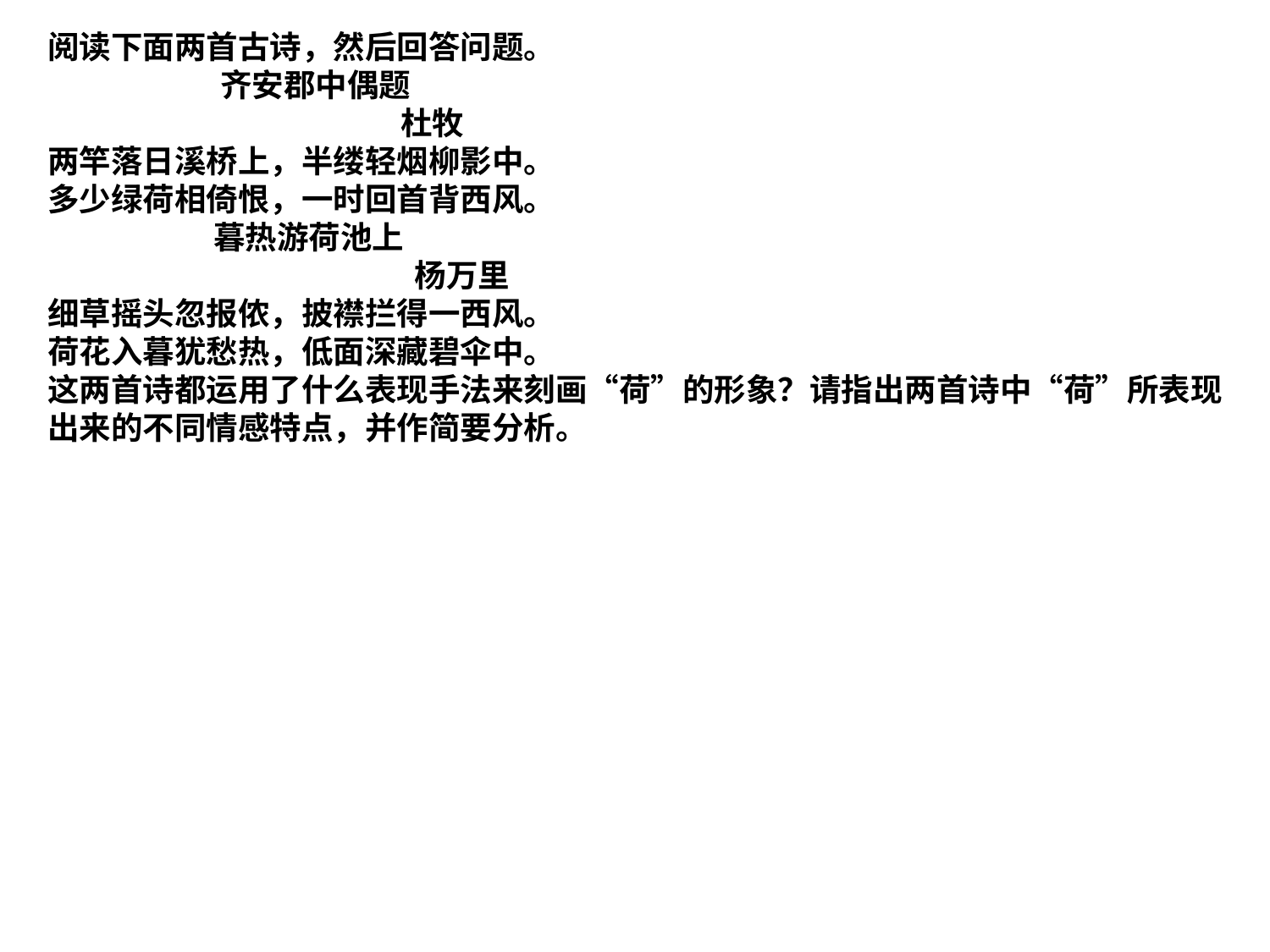

阅读下面两首古诗，然后回答问题。
                       齐安郡中偶题
                                                杜牧
两竿落日溪桥上，半缕轻烟柳影中。
多少绿荷相倚恨，一时回首背西风。
                      暮热游荷池上
                                                  杨万里
细草摇头忽报侬，披襟拦得一西风。
荷花入暮犹愁热，低面深藏碧伞中。
这两首诗都运用了什么表现手法来刻画“荷”的形象？请指出两首诗中“荷”所表现出来的不同情感特点，并作简要分析。